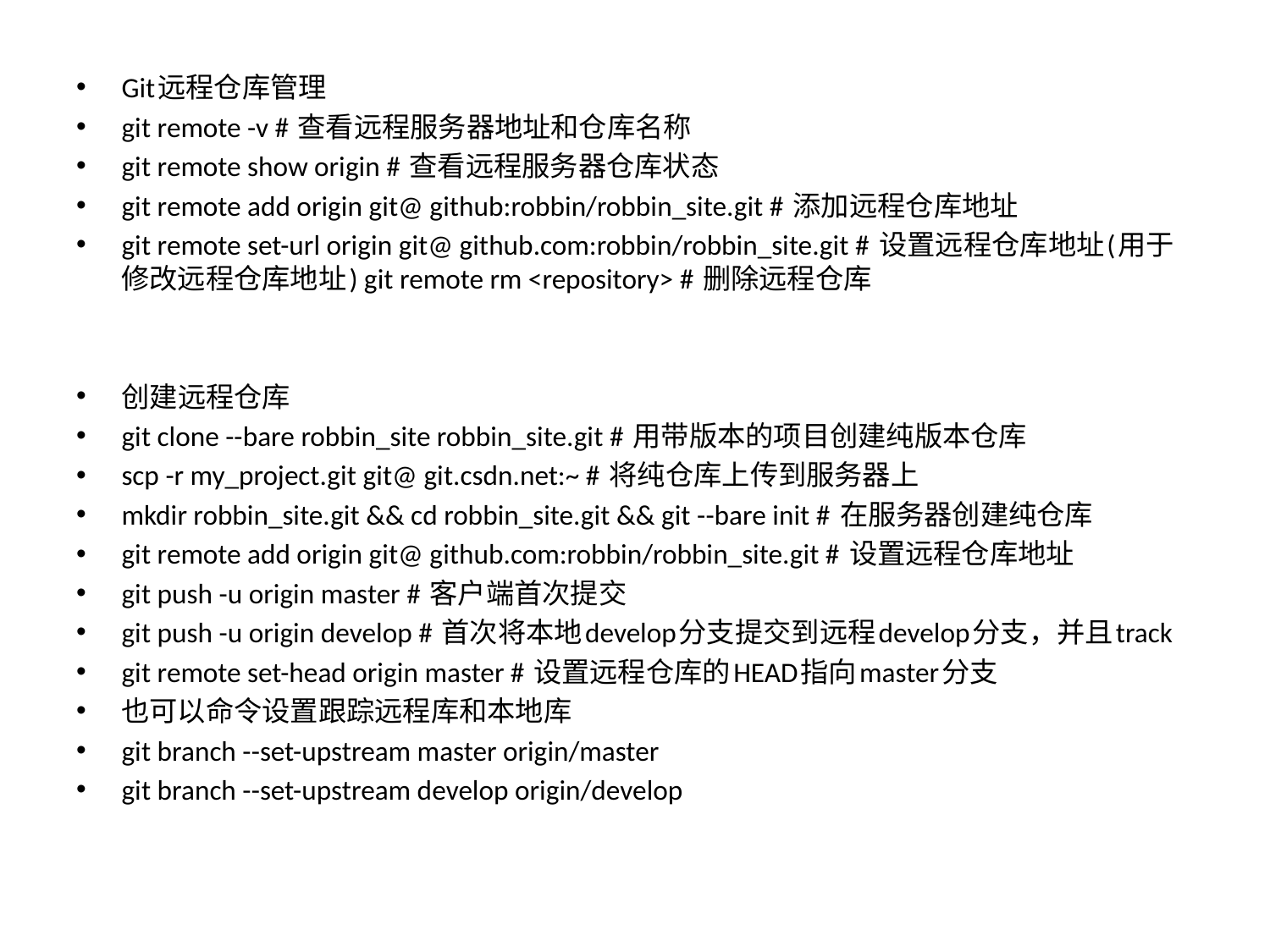

Git远程仓库管理
git remote -v # 查看远程服务器地址和仓库名称
git remote show origin # 查看远程服务器仓库状态
git remote add origin git@ github:robbin/robbin_site.git # 添加远程仓库地址
git remote set-url origin git@ github.com:robbin/robbin_site.git # 设置远程仓库地址(用于修改远程仓库地址) git remote rm <repository> # 删除远程仓库

创建远程仓库
git clone --bare robbin_site robbin_site.git # 用带版本的项目创建纯版本仓库
scp -r my_project.git git@ git.csdn.net:~ # 将纯仓库上传到服务器上
mkdir robbin_site.git && cd robbin_site.git && git --bare init # 在服务器创建纯仓库
git remote add origin git@ github.com:robbin/robbin_site.git # 设置远程仓库地址
git push -u origin master # 客户端首次提交
git push -u origin develop # 首次将本地develop分支提交到远程develop分支，并且track
git remote set-head origin master # 设置远程仓库的HEAD指向master分支
也可以命令设置跟踪远程库和本地库
git branch --set-upstream master origin/master
git branch --set-upstream develop origin/develop